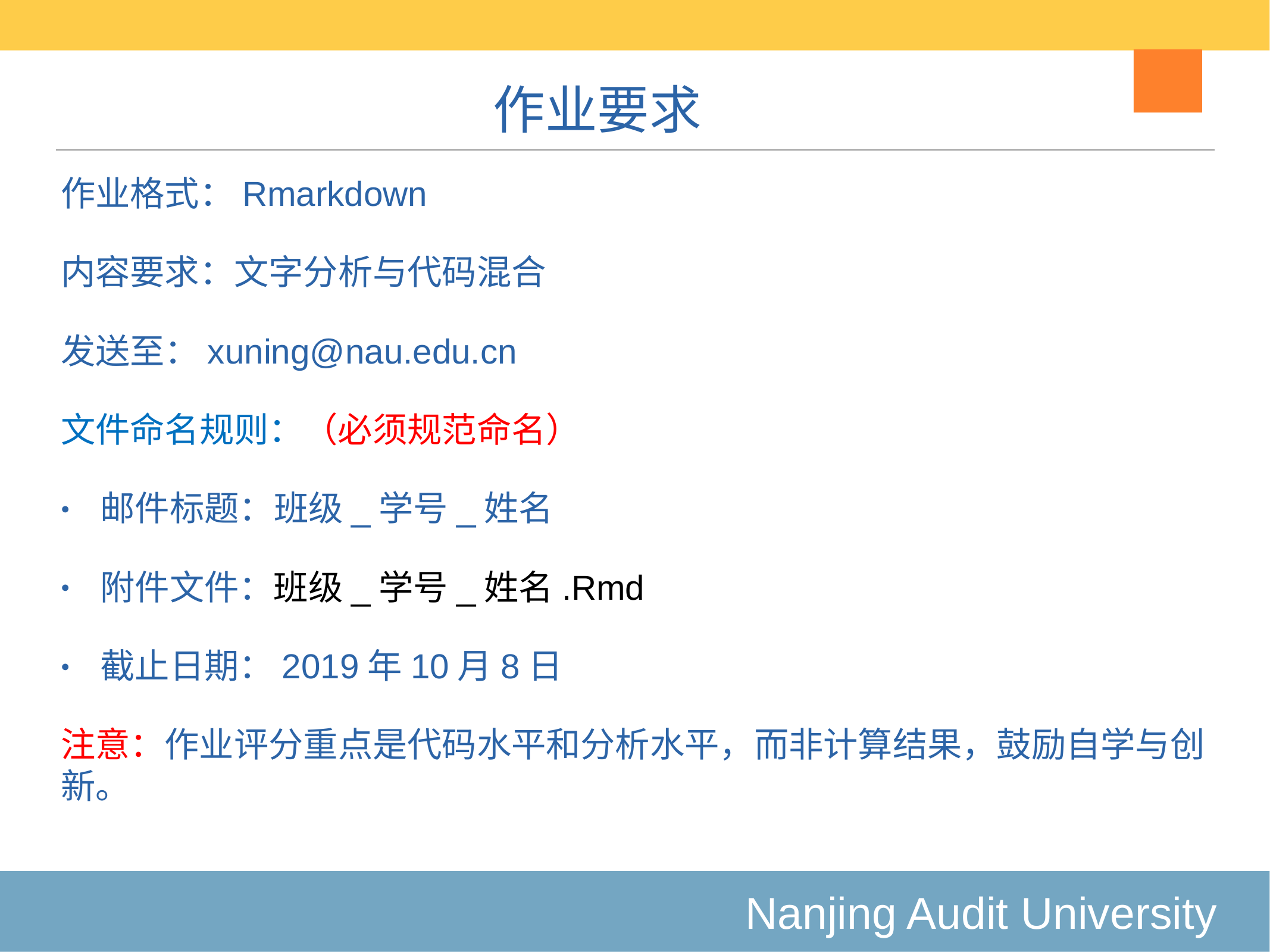

# 作业要求
作业格式：Rmarkdown
内容要求：文字分析与代码混合
发送至：xuning@nau.edu.cn
文件命名规则：（必须规范命名）
邮件标题：班级_学号_姓名
附件文件：班级_学号_姓名.Rmd
截止日期：2019年10月8日
注意：作业评分重点是代码水平和分析水平，而非计算结果，鼓励自学与创新。